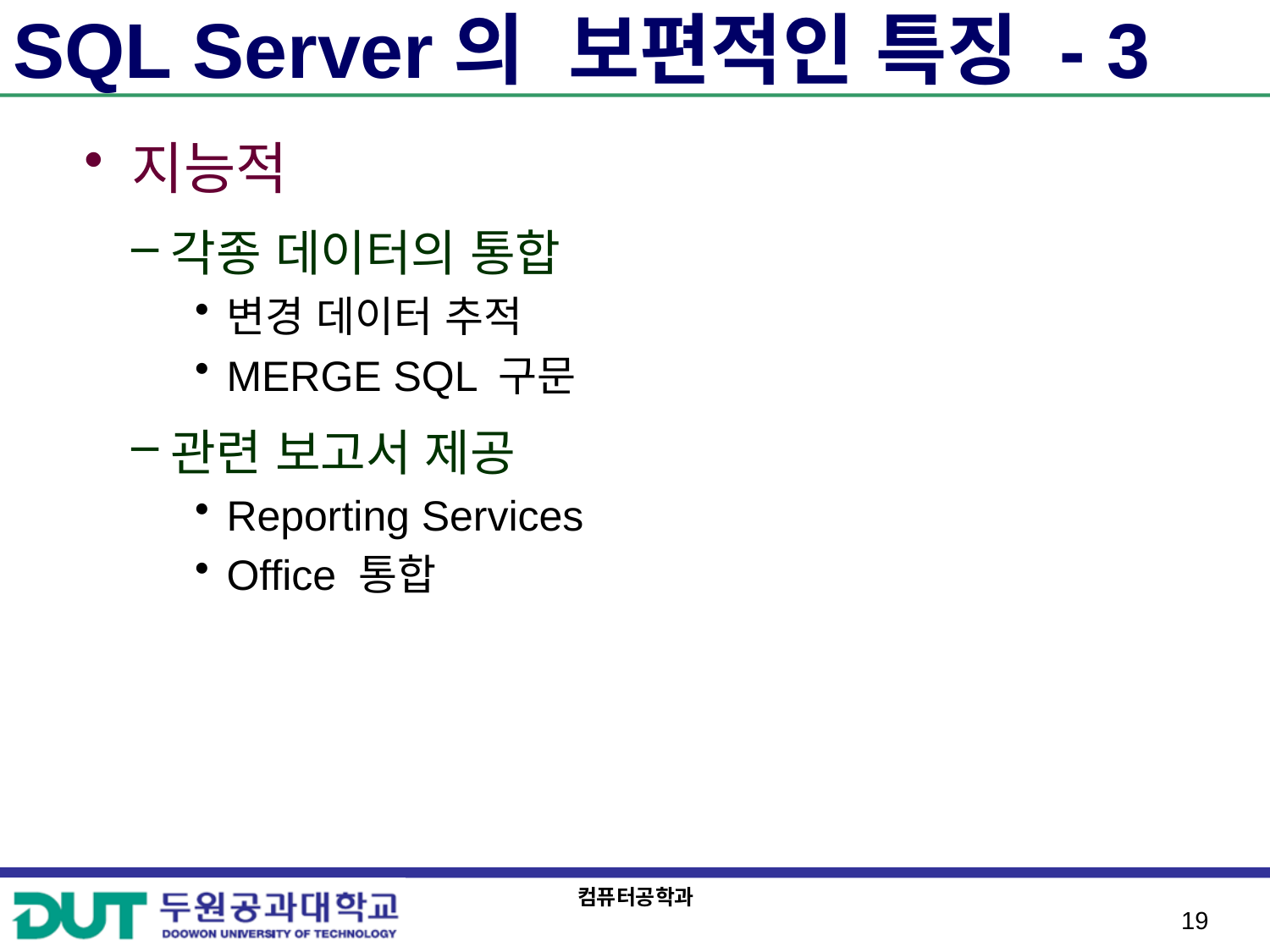

# SQL Server의  보편적인 특징 - 3
지능적
각종 데이터의 통합
변경 데이터 추적
MERGE SQL 구문
관련 보고서 제공
Reporting Services
Office 통합